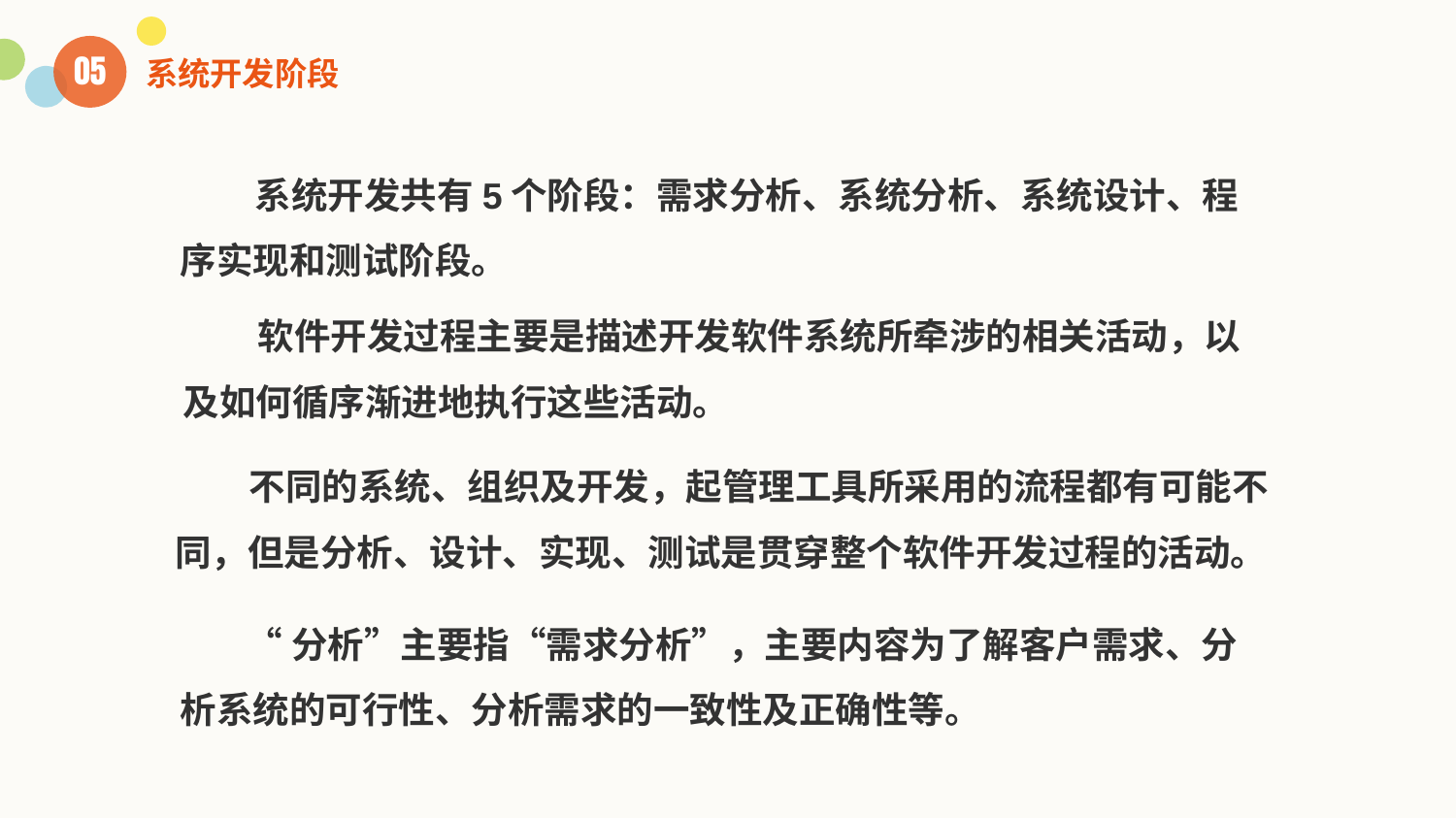

05
系统开发阶段

        系统开发共有5个阶段：需求分析、系统分析、系统设计、程序实现和测试阶段。
        软件开发过程主要是描述开发软件系统所牵涉的相关活动，以及如何循序渐进地执行这些活动。
        不同的系统、组织及开发，起管理工具所采用的流程都有可能不同，但是分析、设计、实现、测试是贯穿整个软件开发过程的活动。
        “分析”主要指“需求分析”，主要内容为了解客户需求、分析系统的可行性、分析需求的一致性及正确性等。